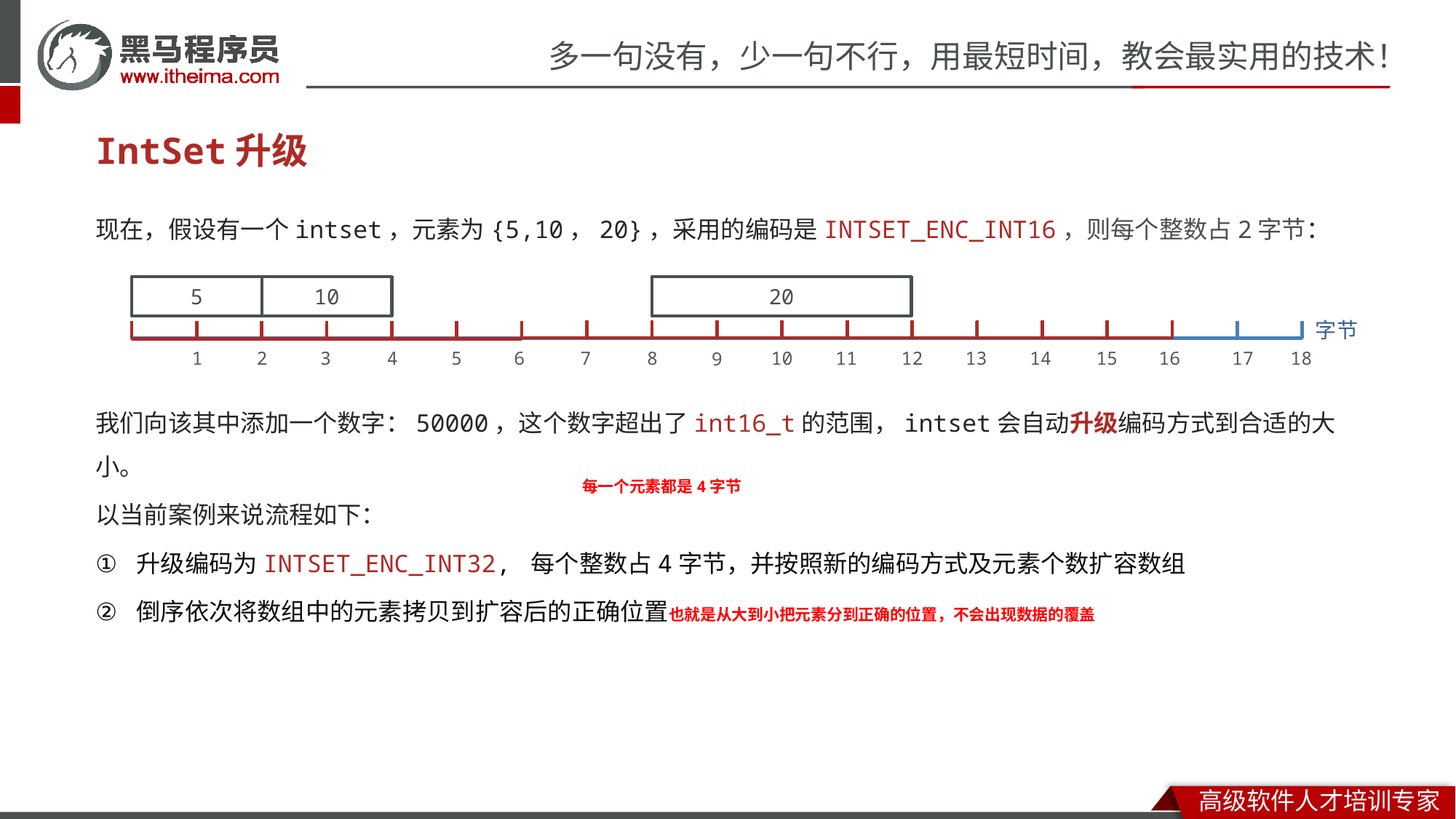

# IntSet升级
现在，假设有一个intset，元素为{5,10，20}，采用的编码是INTSET_ENC_INT16，则每个整数占2字节：

我们向该其中添加一个数字：50000，这个数字超出了int16_t的范围，intset会自动升级编码方式到合适的大小。
以当前案例来说流程如下：
升级编码为INTSET_ENC_INT32, 每个整数占4字节，并按照新的编码方式及元素个数扩容数组
倒序依次将数组中的元素拷贝到扩容后的正确位置也就是从大到小把元素分到正确的位置，不会出现数据的覆盖

20
10
5
字节
18
10
11
12
13
14
8
15
16
17
1
2
3
4
5
6
7
9
每一个元素都是4字节